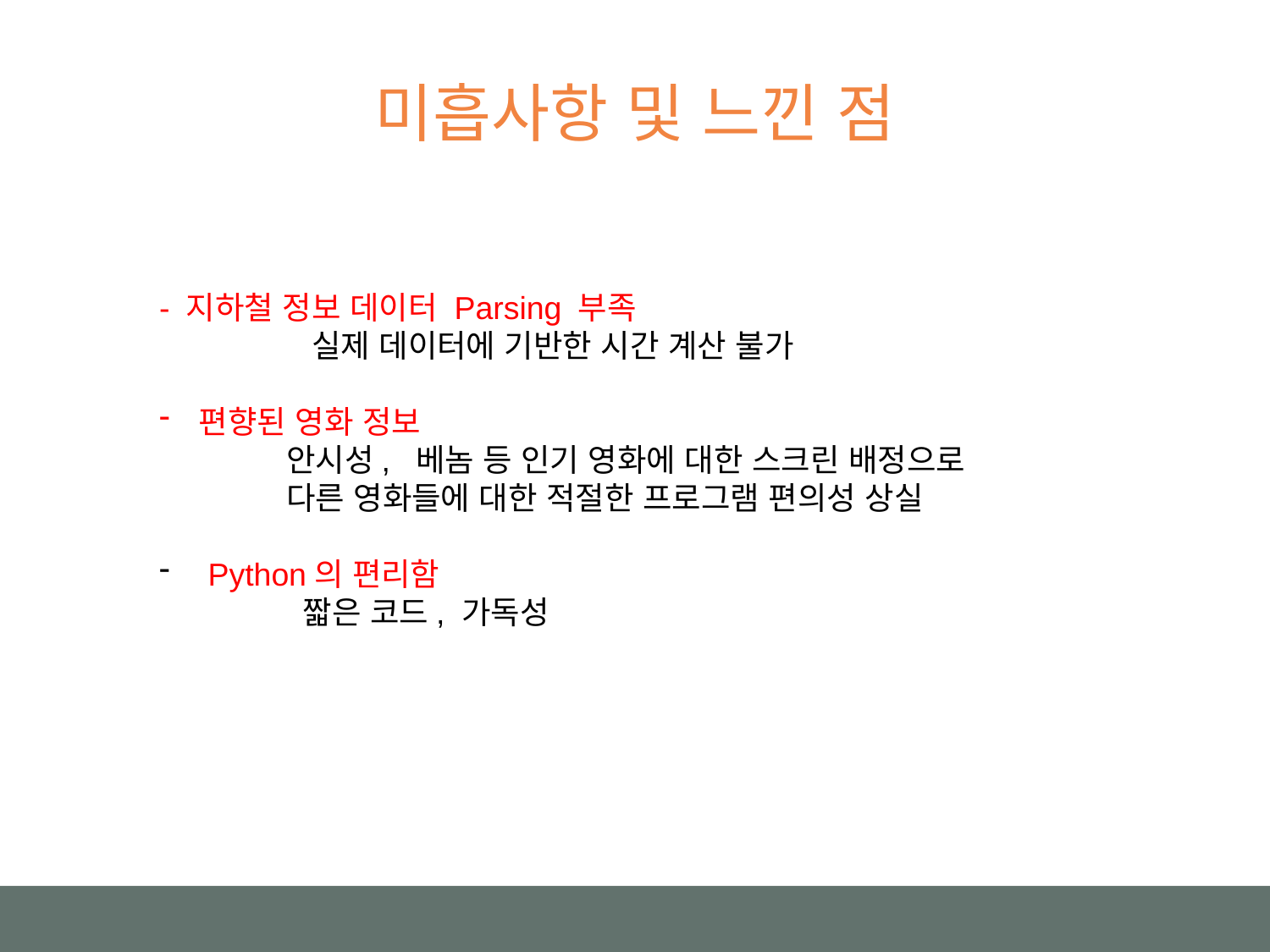

미흡사항 및 느낀 점
- 지하철 정보 데이터 Parsing 부족
	  실제 데이터에 기반한 시간 계산 불가

편향된 영화 정보
안시성,  베놈 등 인기 영화에 대한 스크린 배정으로 다른 영화들에 대한 적절한 프로그램 편의성 상실

 Python의 편리함
	 짧은 코드, 가독성